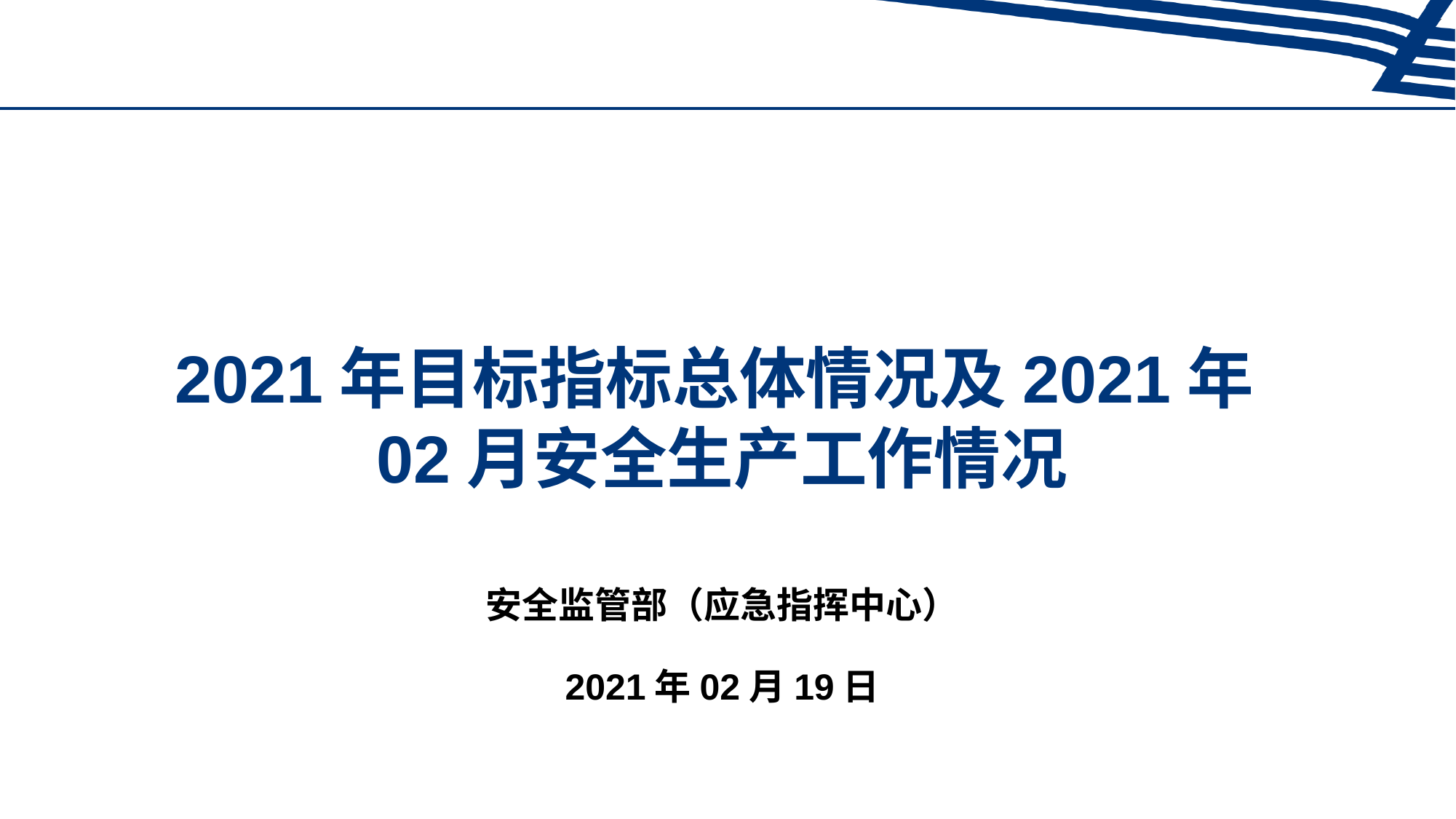

2021年目标指标总体情况及2021年02月安全生产工作情况
安全监管部（应急指挥中心）
2021年02月19日